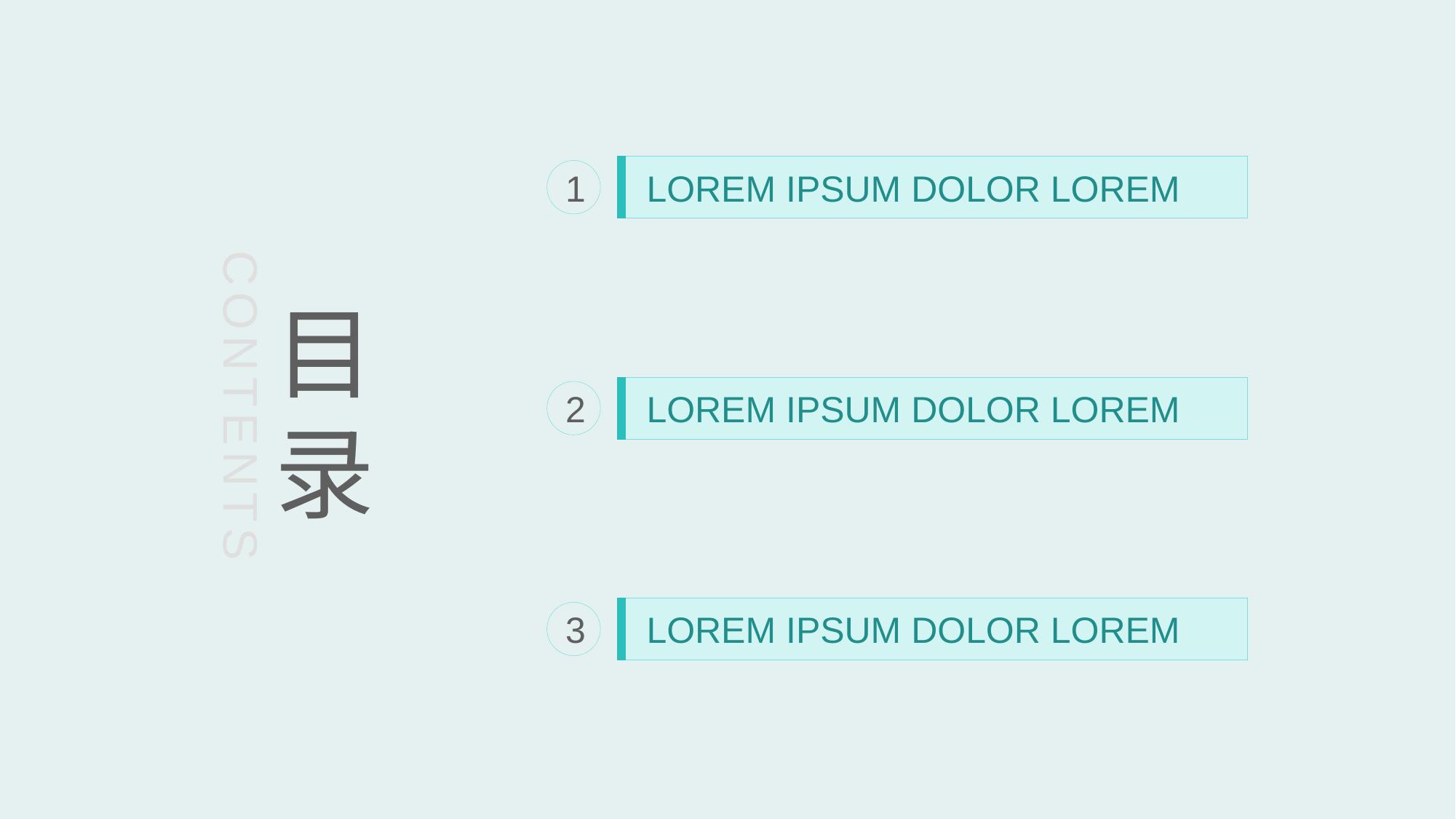

LOREM IPSUM DOLOR LOREM
1
目
录
CONTENTS

LOREM IPSUM DOLOR LOREM
2

LOREM IPSUM DOLOR LOREM
3